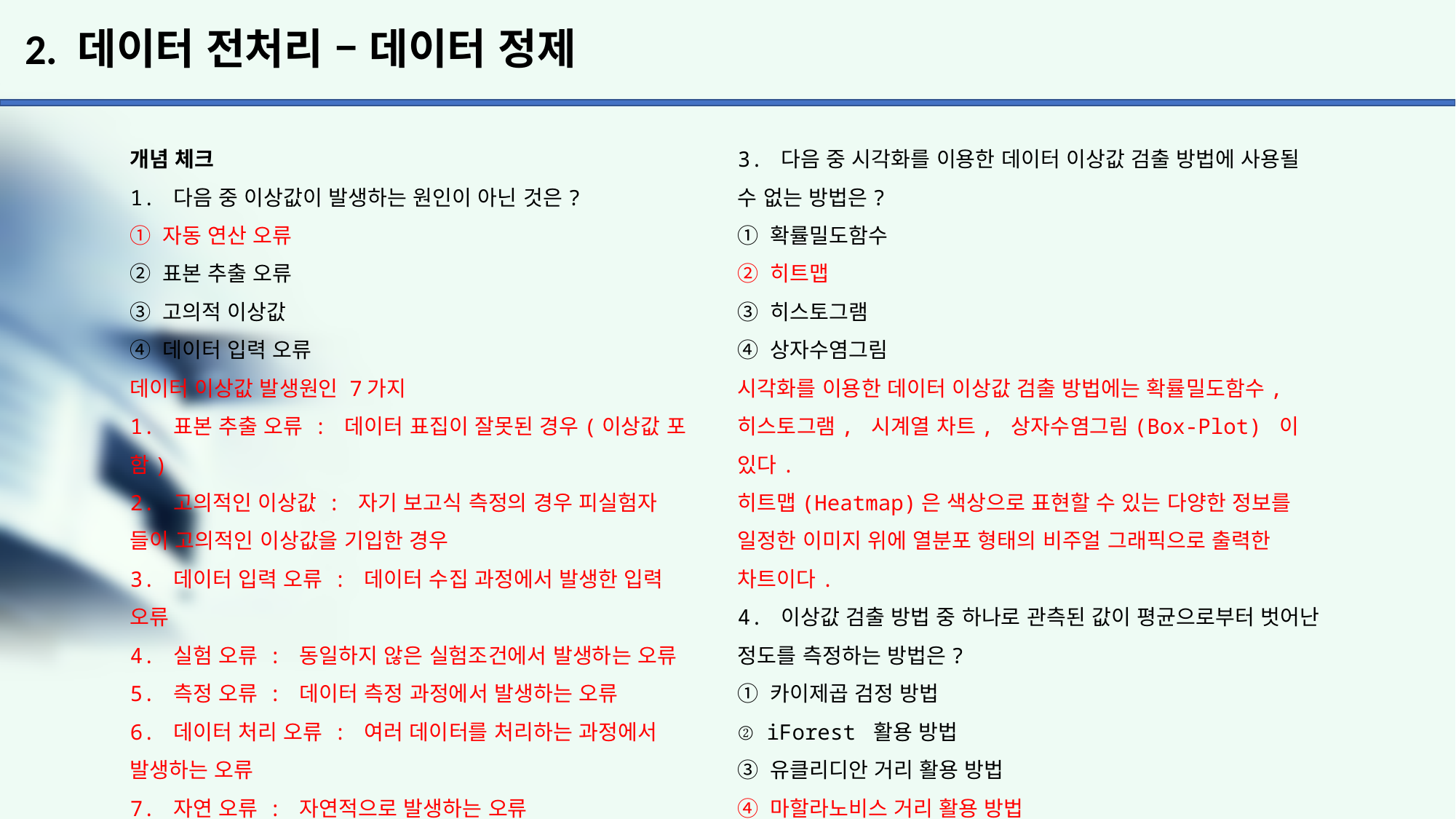

# 2. 데이터 전처리 – 데이터 정제
개념 체크
1. 다음 중 이상값이 발생하는 원인이 아닌 것은?
① 자동 연산 오류
② 표본 추출 오류
③ 고의적 이상값
④ 데이터 입력 오류
데이터 이상값 발생원인 7가지
1. 표본 추출 오류 : 데이터 표집이 잘못된 경우(이상값 포함)
2. 고의적인 이상값 : 자기 보고식 측정의 경우 피실험자
들이 고의적인 이상값을 기입한 경우
3. 데이터 입력 오류 : 데이터 수집 과정에서 발생한 입력
오류
4. 실험 오류 : 동일하지 않은 실험조건에서 발생하는 오류
5. 측정 오류 : 데이터 측정 과정에서 발생하는 오류
6. 데이터 처리 오류 : 여러 데이터를 처리하는 과정에서 발생하는 오류
7. 자연 오류 : 자연적으로 발생하는 오류
2. 다음 중 통계기법을 이용한 이상값 검출 방법이 아닌 것은?
① ESD 활용
② 기하평균 활용
③ 사분위수 활용
④ 교차 검증 활용
통계 기법을 이용한 데이터 이상값 검출 방법
ESD(Extreme Studentized Deviation) : 평균으로부터 3시그마 떨어진 값을 이상치로 인식하는 방법. 3표준편차에
해당하는 값이 99.7%이므로 양쪽 0.15%에 해당하는 값을 이상치로 인식한다.
기하평균을 활용한 방법 : 기하평균으로부터 2.5시그마 떨어진 값을 이상값으로 판단하는 방법
사분위수를 활용한 방법 : 제1사분위(Q1), 제3사분위(Q3)를
기준으로 사분위 간 범위(IQR, Q3-Q1)의 1.5배 이상 떨어진
값을 이상값으로 판단하는 방법
표준화 점수(Z-Score)를 활용한 이상값 검출, 딕슨의 Q검정,
그립스 T 검정, 카이제곱 검정 등이 있다.
3. 다음 중 시각화를 이용한 데이터 이상값 검출 방법에 사용될 수 없는 방법은?
① 확률밀도함수
② 히트맵
③ 히스토그램
④ 상자수염그림
시각화를 이용한 데이터 이상값 검출 방법에는 확률밀도함수, 히스토그램, 시계열 차트, 상자수염그림(Box-Plot) 이 있다.
히트맵(Heatmap)은 색상으로 표현할 수 있는 다양한 정보를
일정한 이미지 위에 열분포 형태의 비주얼 그래픽으로 출력한 차트이다.
4. 이상값 검출 방법 중 하나로 관측된 값이 평균으로부터 벗어난 정도를 측정하는 방법은?
① 카이제곱 검정 방법
② iForest 활용 방법
③ 유클리디안 거리 활용 방법
④ 마할라노비스 거리 활용 방법
카이제곱 검정 방법 : 통계 기법 중 하나로 데이터가 정규
분포 형태이지만 자료의 수가 적은 경우 이상값을 검출하는
방법이다.
iForest : 거리 또는 밀도를 활용하지 않고 의사결정나무를
이용하여 이상값을 확인하는 방법이다.